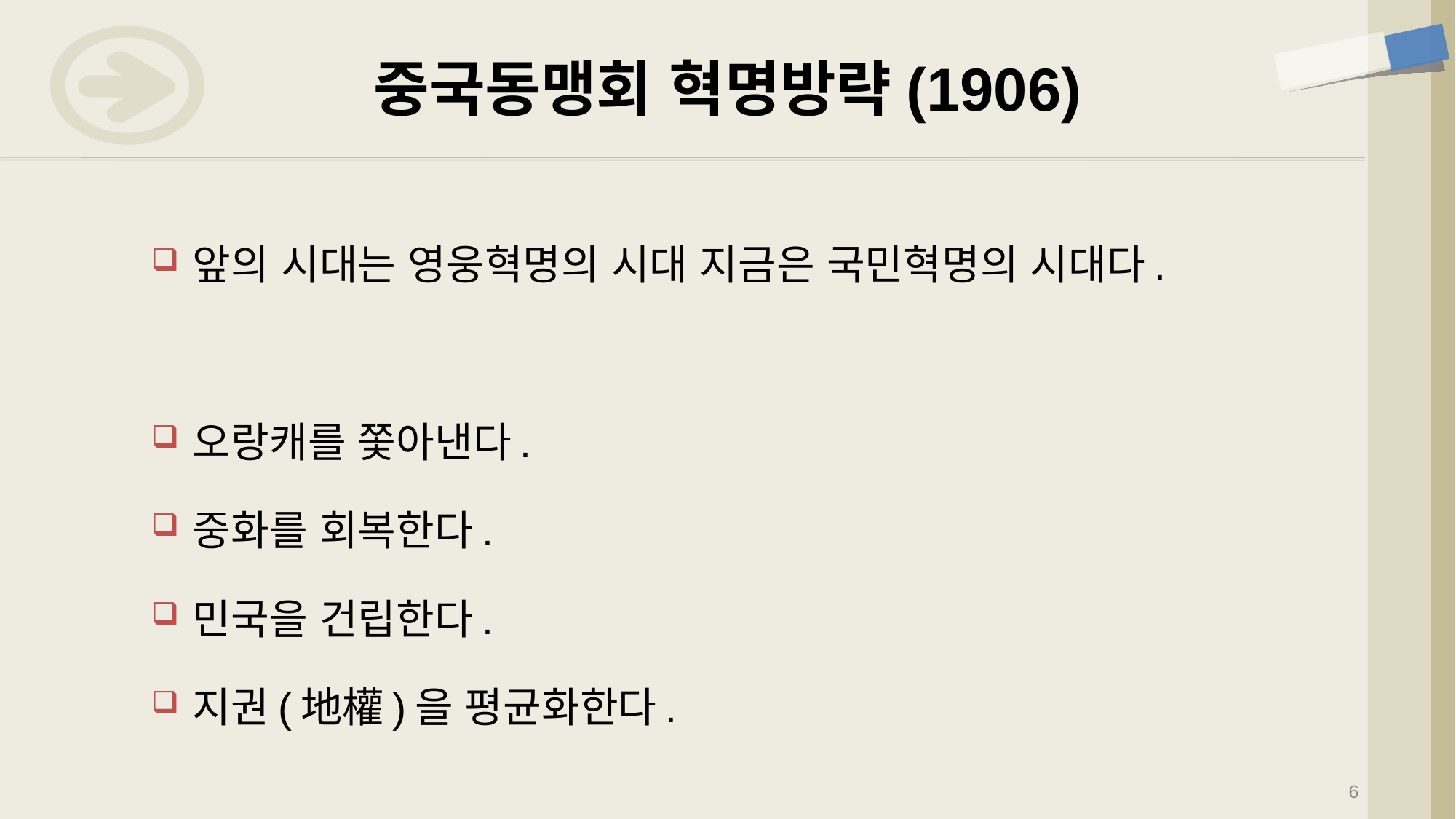

# 중국동맹회 혁명방략(1906)
앞의 시대는 영웅혁명의 시대 지금은 국민혁명의 시대다.

오랑캐를 쫓아낸다.
중화를 회복한다.
민국을 건립한다.
지권(地權)을 평균화한다.
6